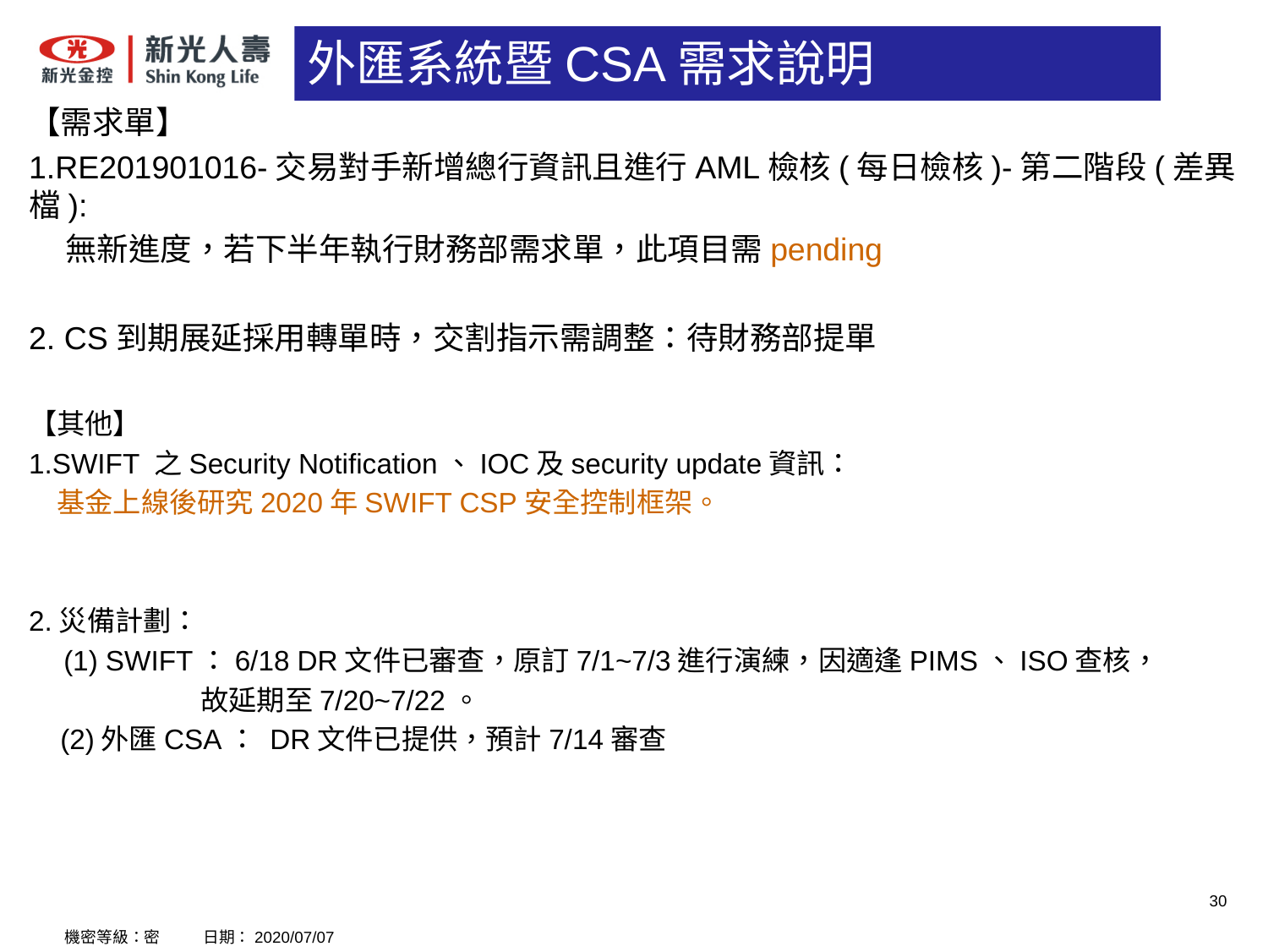

# 外匯系統暨CSA需求說明
【需求單】
1.RE201901016-交易對手新增總行資訊且進行AML檢核(每日檢核)-第二階段(差異檔):
    無新進度，若下半年執行財務部需求單，此項目需pending

2. CS到期展延採用轉單時，交割指示需調整：待財務部提單

【其他】
1.SWIFT 之Security Notification、IOC及security update資訊：
　基金上線後研究2020年SWIFT CSP安全控制框架。

2.災備計劃：
　(1) SWIFT：6/18 DR文件已審查，原訂7/1~7/3進行演練，因適逢PIMS、ISO查核，
                          故延期至7/20~7/22。
    (2)外匯CSA： DR文件已提供，預計7/14審查

機密等級：密            日期：2020/07/07